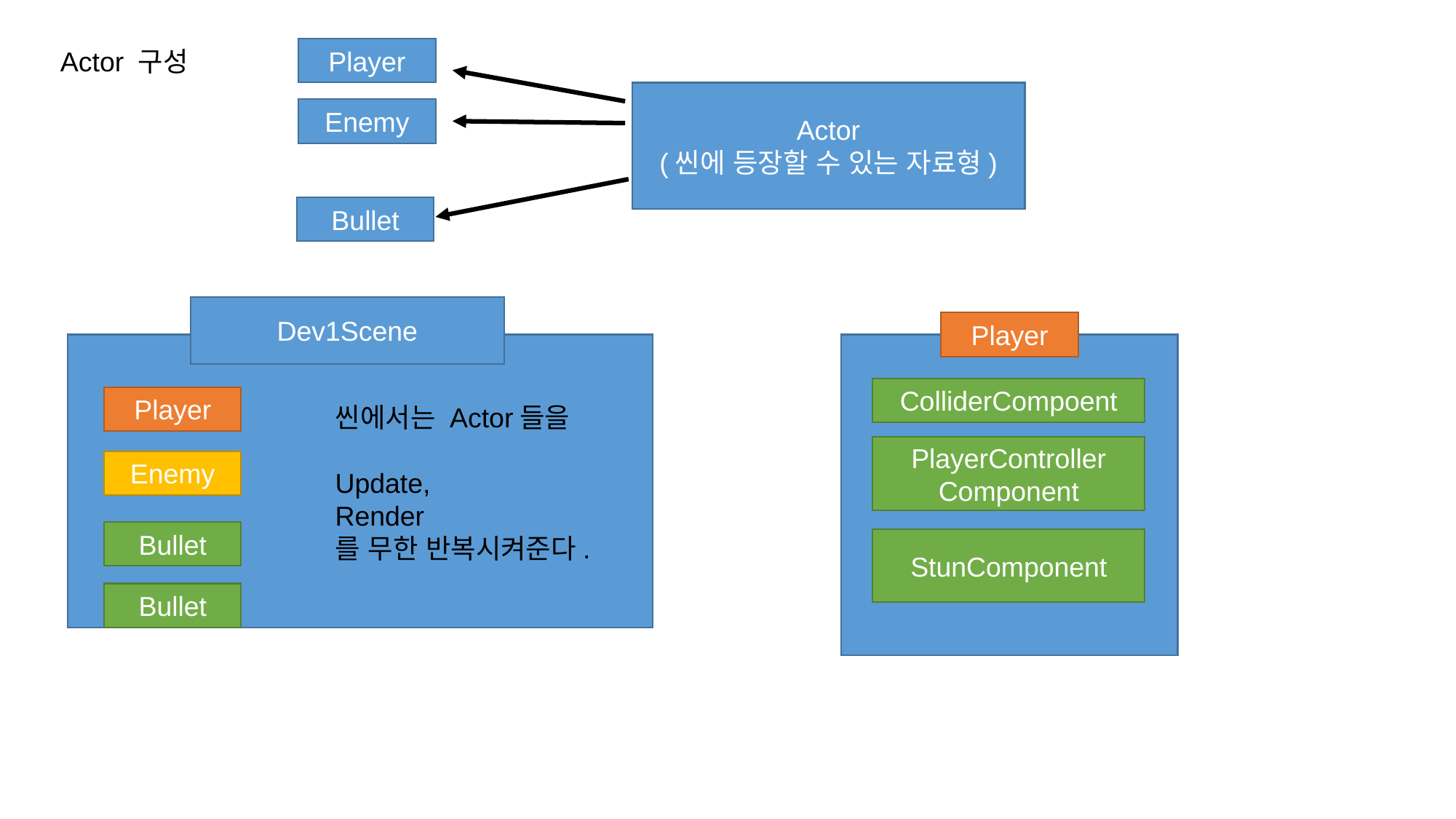

Actor 구성
Player
Actor
(씬에 등장할 수 있는 자료형)
Enemy
Bullet
Dev1Scene

Player

ColliderCompoent
Player
씬에서는 Actor들을

Update,
Render
를 무한 반복시켜준다.
PlayerController
Component
Enemy
Bullet
StunComponent
Bullet